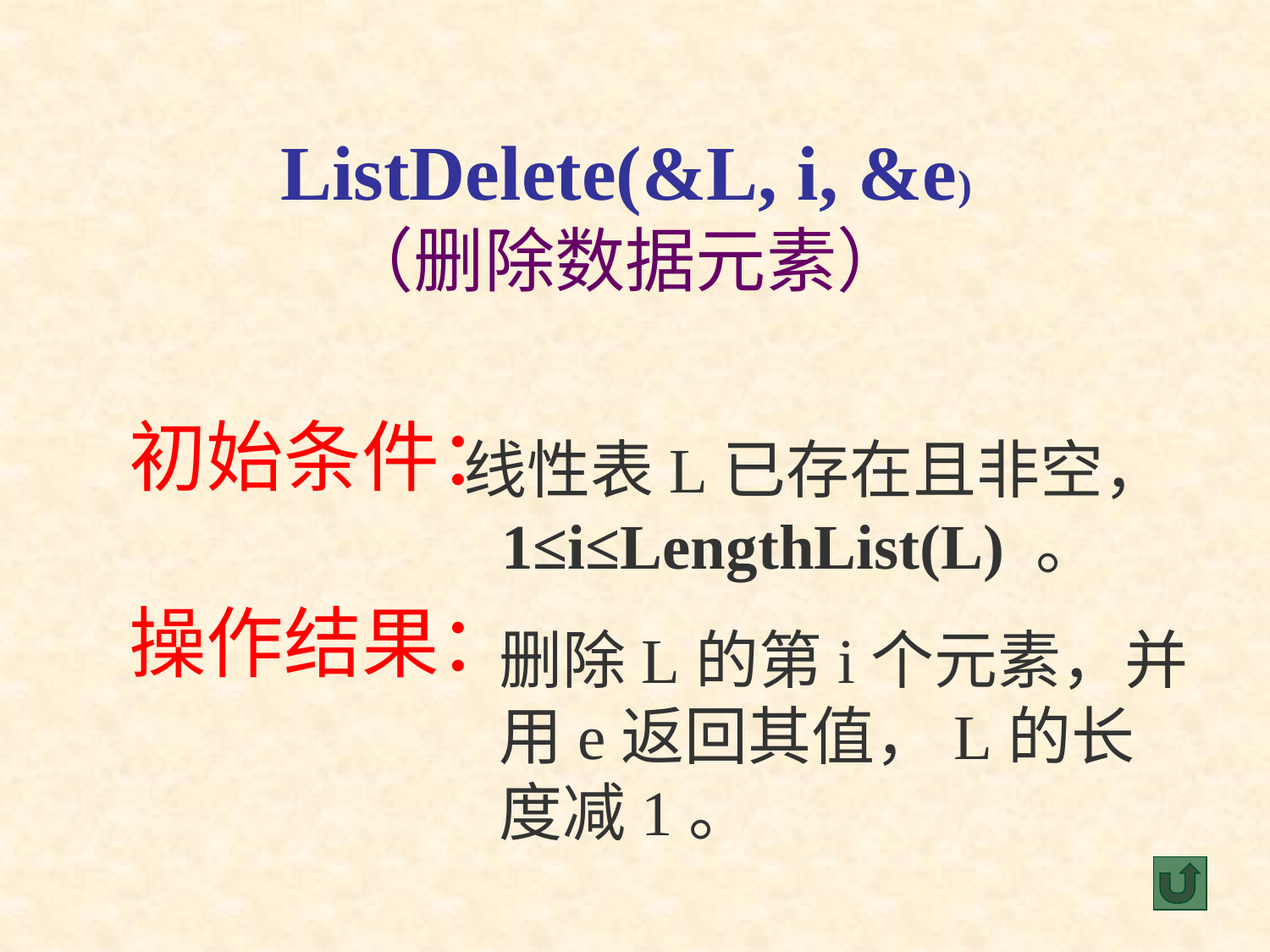

ListDelete(&L, i, &e)
（删除数据元素）
初始条件：

操作结果：
线性表L已存在且非空，
 1≤i≤LengthList(L) 。
删除L的第i个元素，并用e返回其值，L的长度减1。